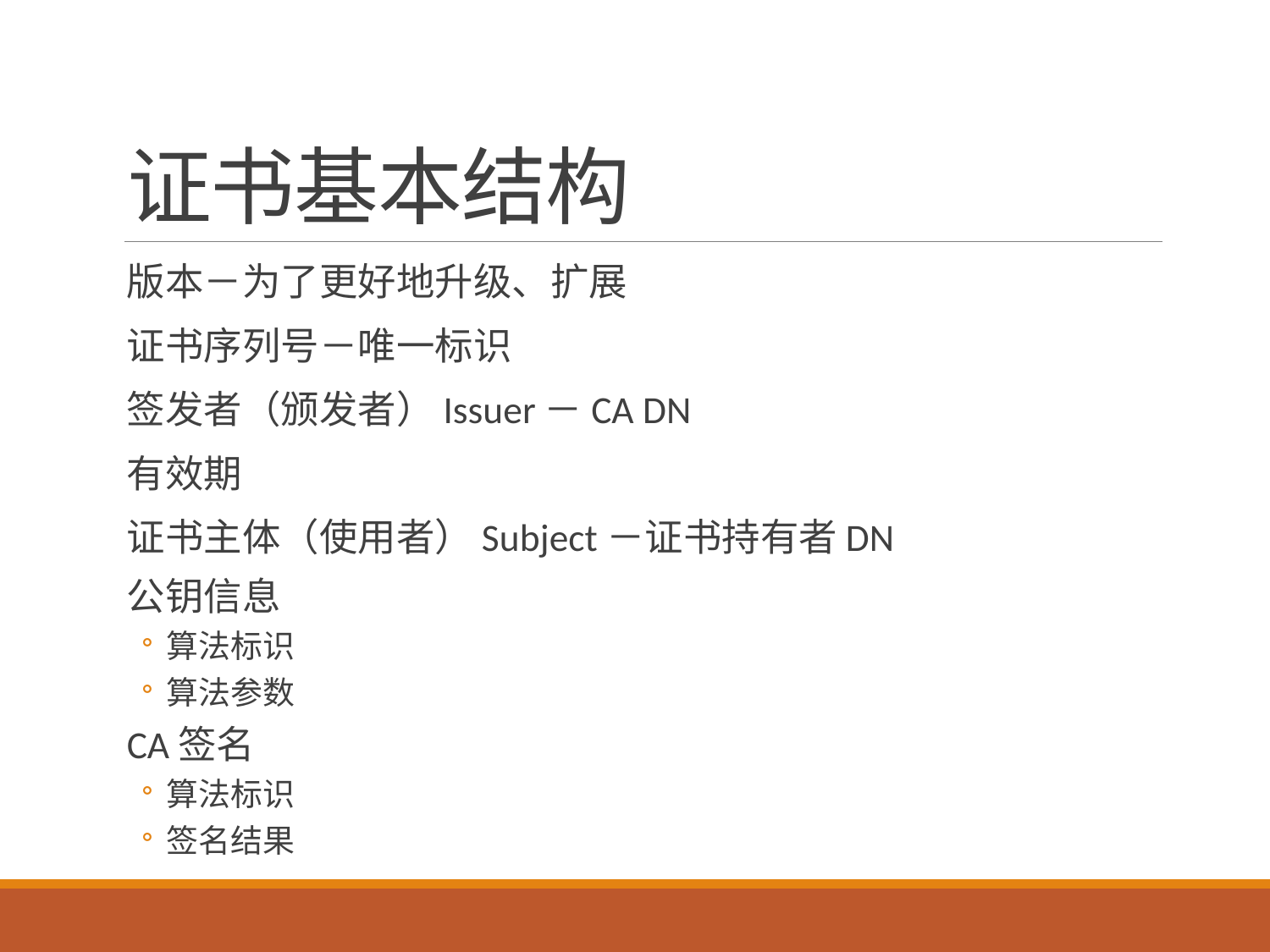

# 证书基本结构
版本－为了更好地升级、扩展
证书序列号－唯一标识
签发者（颁发者）Issuer－CA DN
有效期
证书主体（使用者）Subject－证书持有者DN
公钥信息
算法标识
算法参数
CA签名
算法标识
签名结果
86